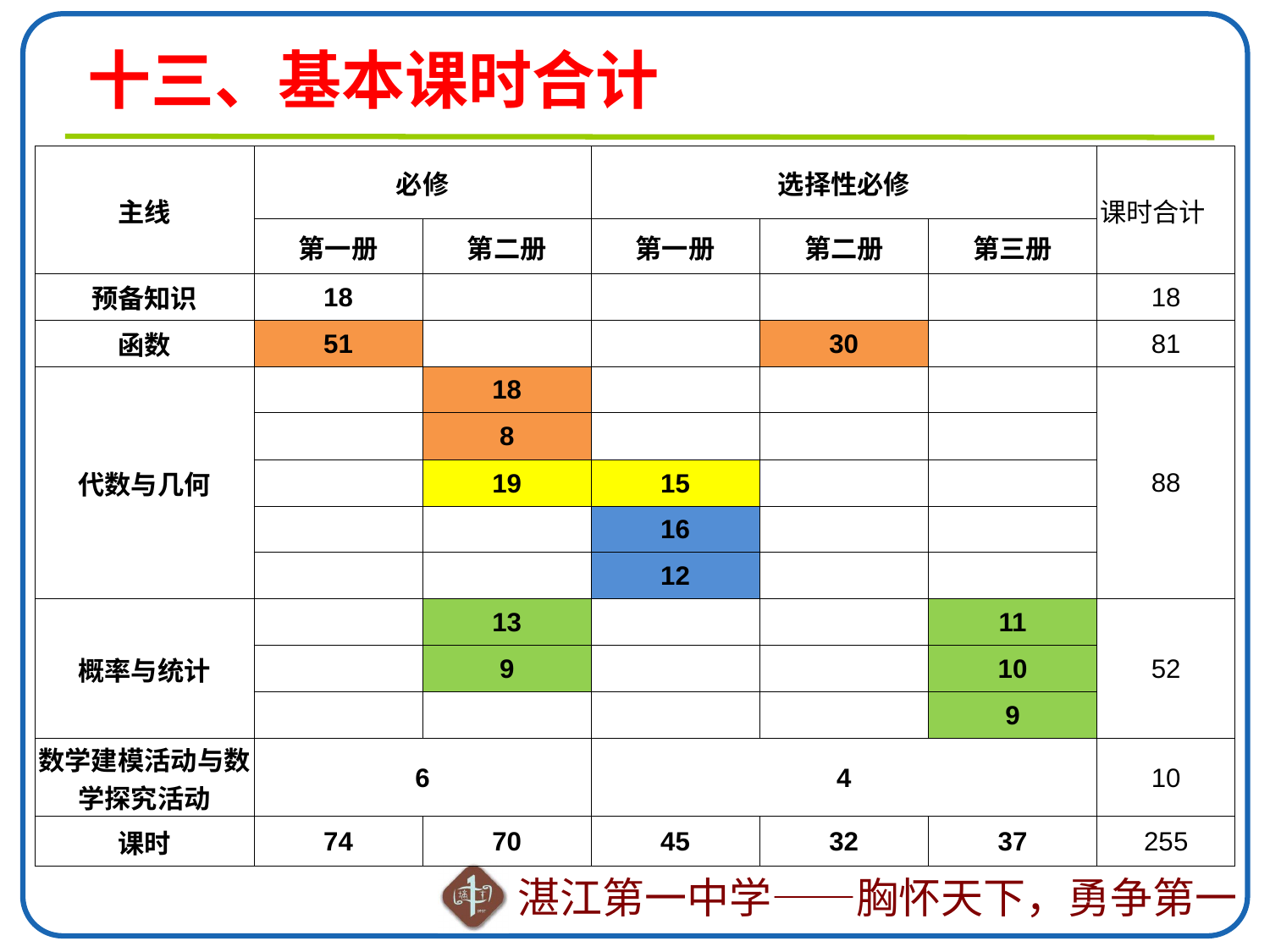

# 十三、基本课时合计
| 主线 | 必修 |  | 选择性必修 |  |  | 课时合计 |
| --- | --- | --- | --- | --- | --- | --- |
|  | 第一册 | 第二册 | 第一册 | 第二册 | 第三册 |  |
| 预备知识 | 18 |  |  |  |  | 18 |
| 函数 | 51 |  |  | 30 |  | 81 |
| 代数与几何 |  | 18 |  |  |  | 88 |
|  |  | 8 |  |  |  |  |
|  |  | 19 | 15 |  |  |  |
|  |  |  | 16 |  |  |  |
|  |  |  | 12 |  |  |  |
| 概率与统计 |  | 13 |  |  | 11 | 52 |
|  |  | 9 |  |  | 10 |  |
|  |  |  |  |  | 9 |  |
| 数学建模活动与数学探究活动 | 6 |  | 4 |  |  | 10 |
| 课时 | 74 | 70 | 45 | 32 | 37 | 255 |
52